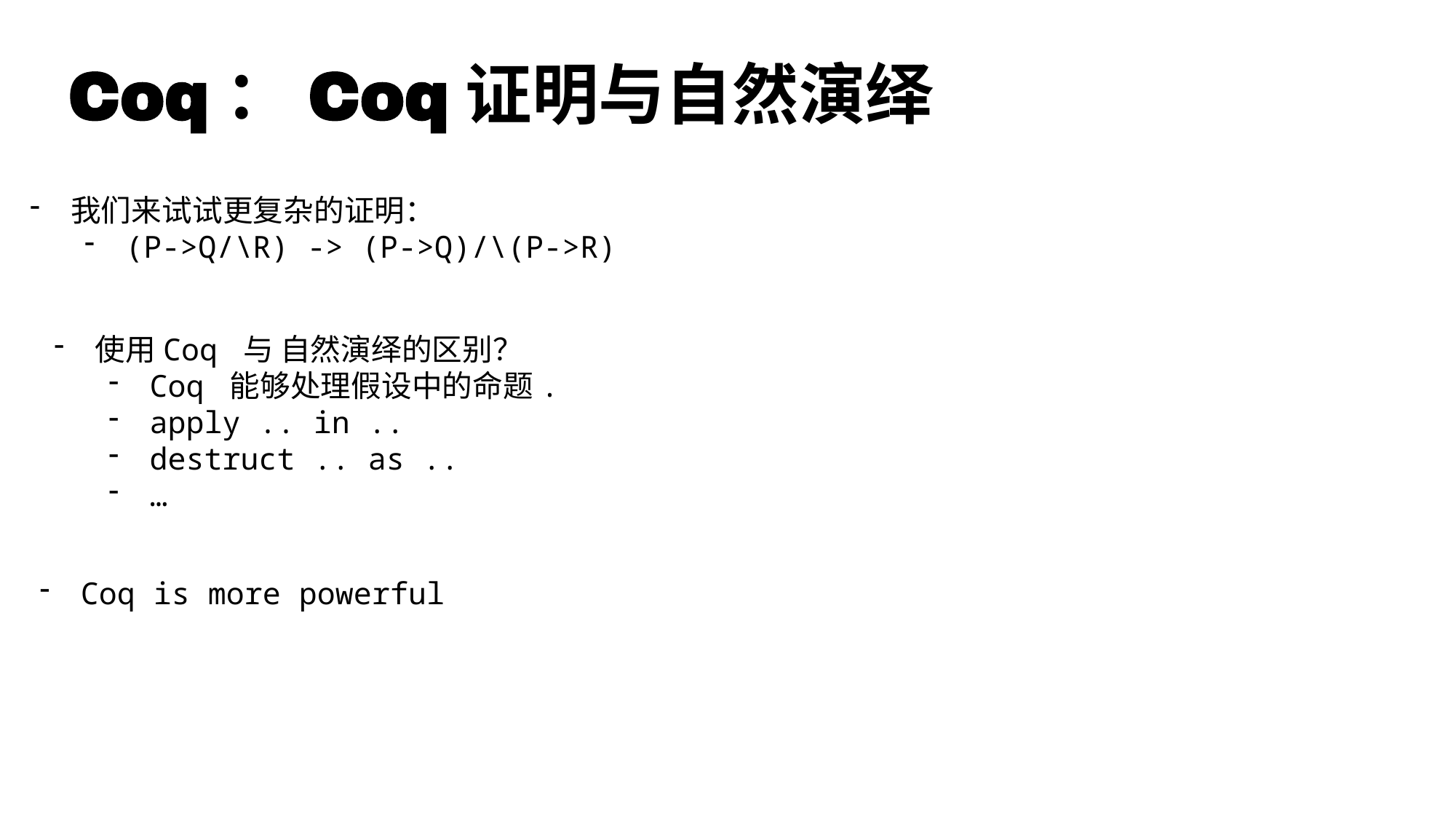

# Coq：Coq证明与自然演绎
我们来试试更复杂的证明：
(P->Q/\R) -> (P->Q)/\(P->R)
使用Coq 与 自然演绎的区别？
Coq 能够处理假设中的命题.
apply .. in ..
destruct .. as ..
…

Coq is more powerful